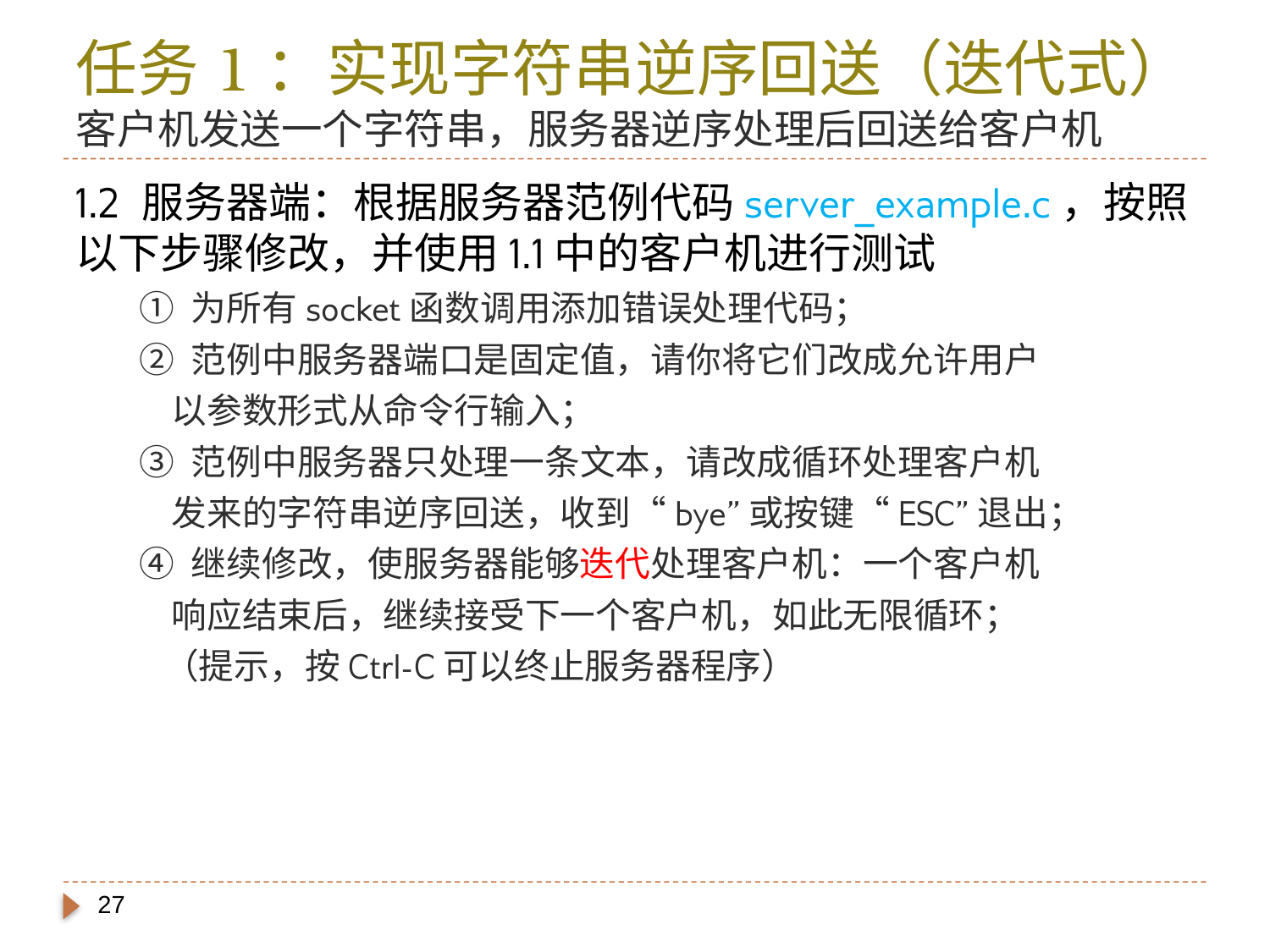

# 任务1：实现字符串逆序回送（迭代式） 客户机发送一个字符串，服务器逆序处理后回送给客户机
1.2 服务器端：根据服务器范例代码server_example.c，按照以下步骤修改，并使用1.1中的客户机进行测试
① 为所有socket函数调用添加错误处理代码；
② 范例中服务器端口是固定值，请你将它们改成允许用户
   以参数形式从命令行输入；
③ 范例中服务器只处理一条文本，请改成循环处理客户机
   发来的字符串逆序回送，收到“bye”或按键“ESC”退出；
④ 继续修改，使服务器能够迭代处理客户机：一个客户机
   响应结束后，继续接受下一个客户机，如此无限循环；
  （提示，按Ctrl-C可以终止服务器程序）

27